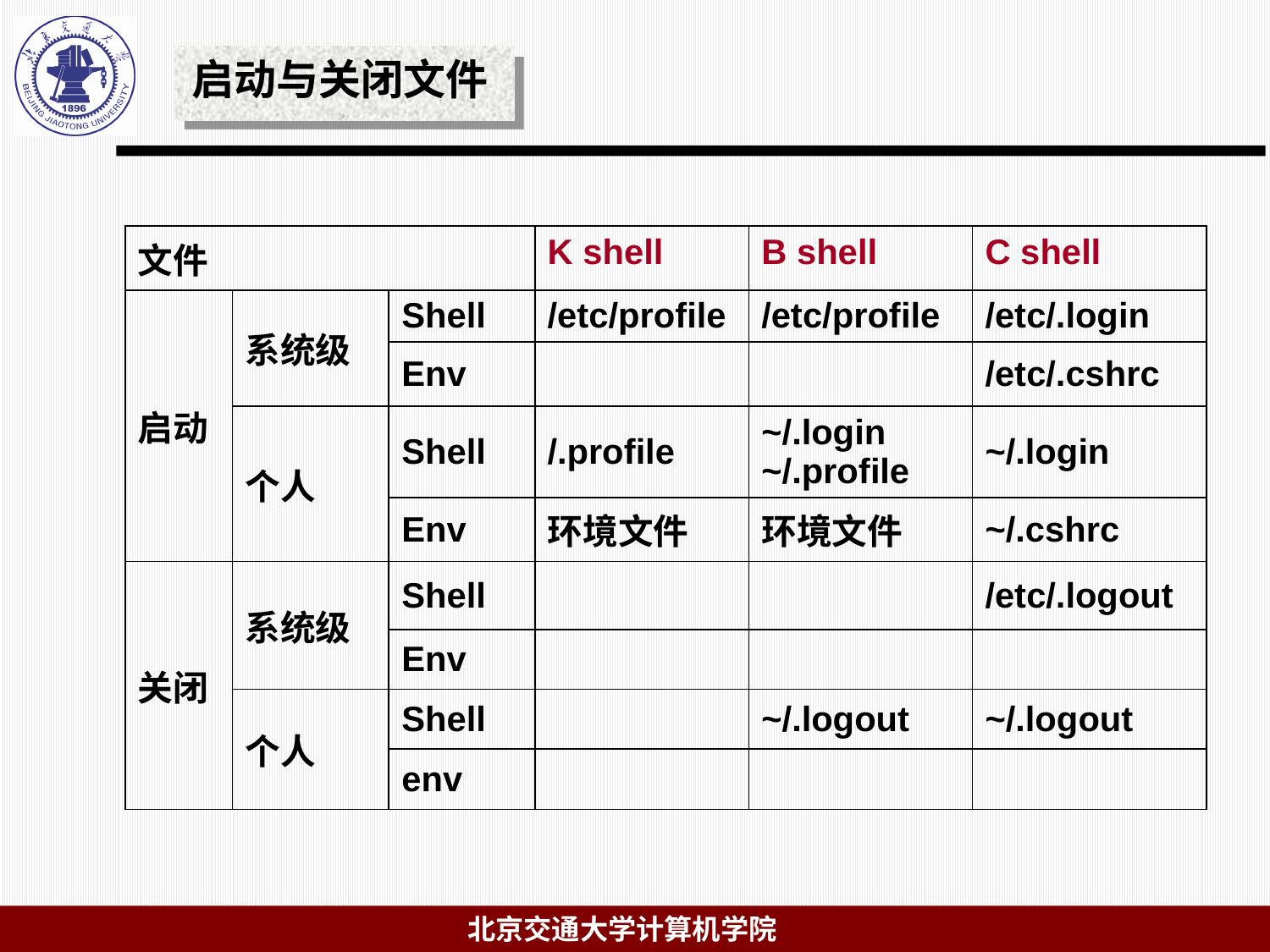

启动与关闭文件
| 文件 |  |  | K shell | B shell | C shell |
| --- | --- | --- | --- | --- | --- |
| 启动 | 系统级 | Shell | /etc/profile | /etc/profile | /etc/.login |
|  |  | Env |  |  | /etc/.cshrc |
|  | 个人 | Shell | /.profile | ~/.login ~/.profile | ~/.login |
|  |  | Env | 环境文件 | 环境文件 | ~/.cshrc |
| 关闭 | 系统级 | Shell |  |  | /etc/.logout |
|  |  | Env |  |  |  |
|  | 个人 | Shell |  | ~/.logout | ~/.logout |
|  |  | env |  |  |  |